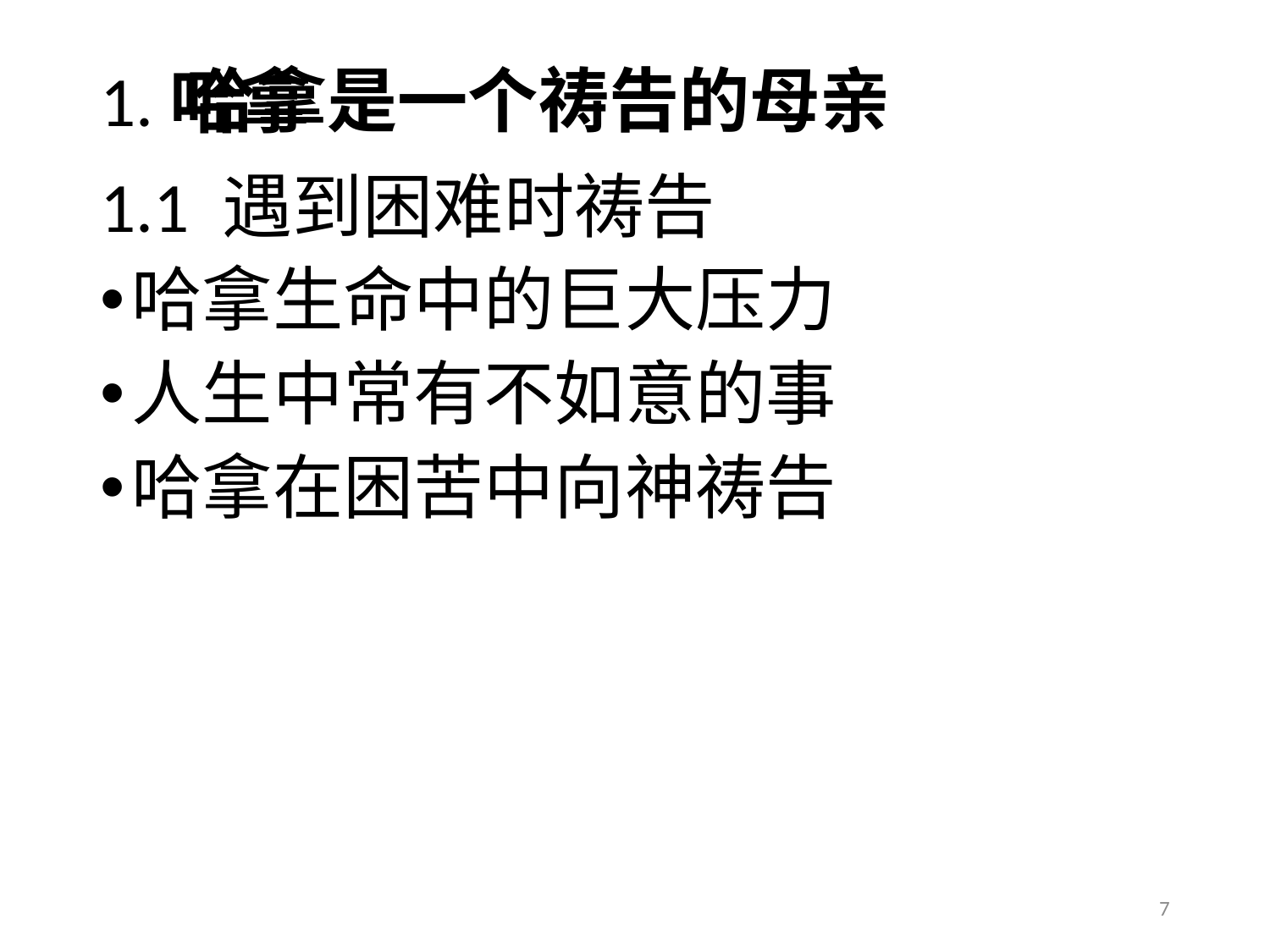

# 1. 哈拿是一个祷告的母亲
哈拿
1.1 遇到困难时祷告
哈拿生命中的巨大压力
人生中常有不如意的事
哈拿在困苦中向神祷告
7